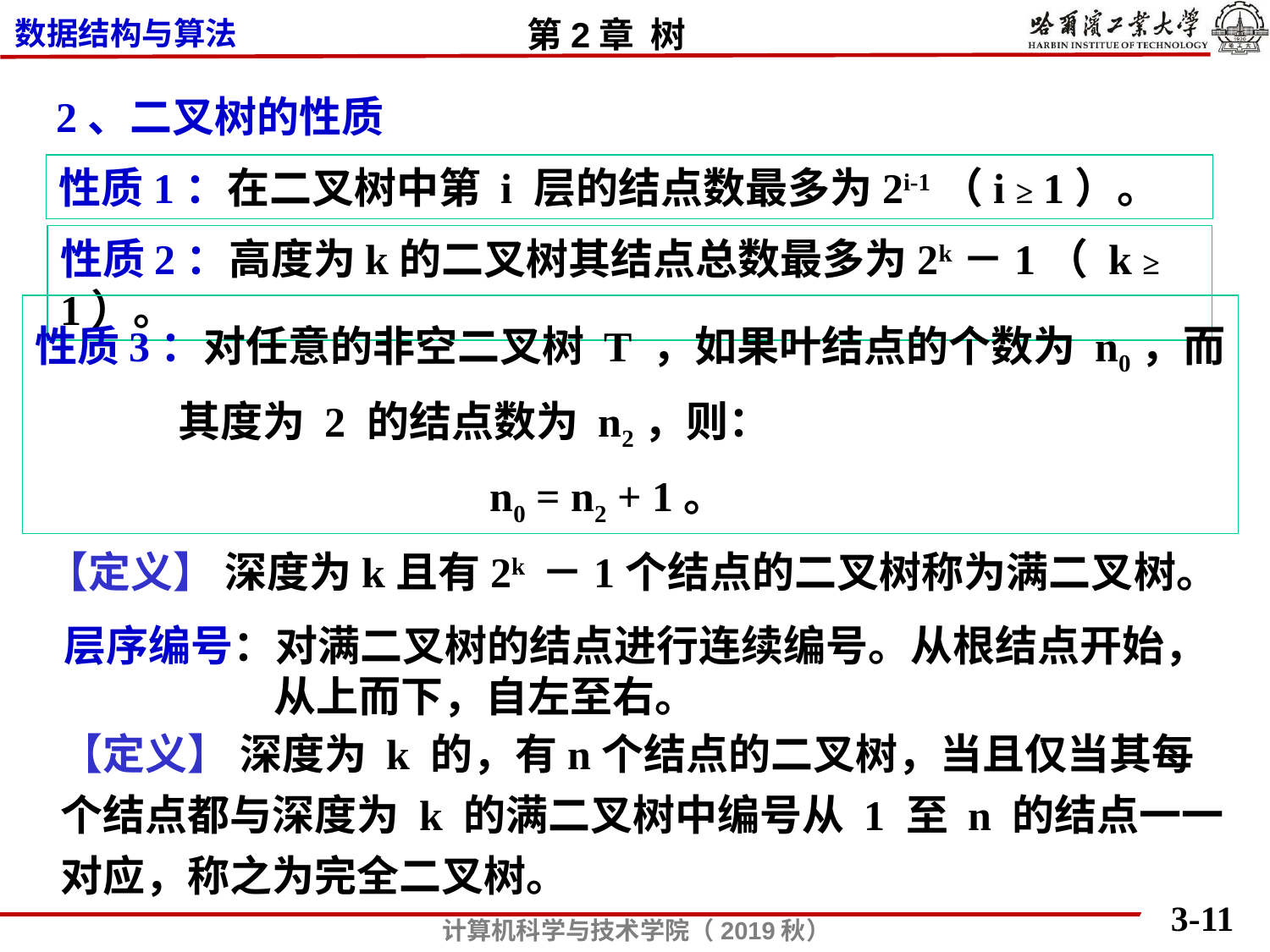

2、二叉树的性质
性质1：在二叉树中第 i 层的结点数最多为2i-1（i ≥ 1）。
性质2：高度为k的二叉树其结点总数最多为2k－1（ k ≥ 1）。
性质3：对任意的非空二叉树 T ，如果叶结点的个数为 n0，而
              其度为 2 的结点数为 n2，则：
                                           n0 = n2 + 1。
【定义】 深度为k且有2k －1个结点的二叉树称为满二叉树。
层序编号：对满二叉树的结点进行连续编号。从根结点开始，
                     从上而下，自左至右。
【定义】 深度为 k 的，有n个结点的二叉树，当且仅当其每个结点都与深度为 k 的满二叉树中编号从 1 至 n 的结点一一对应，称之为完全二叉树。